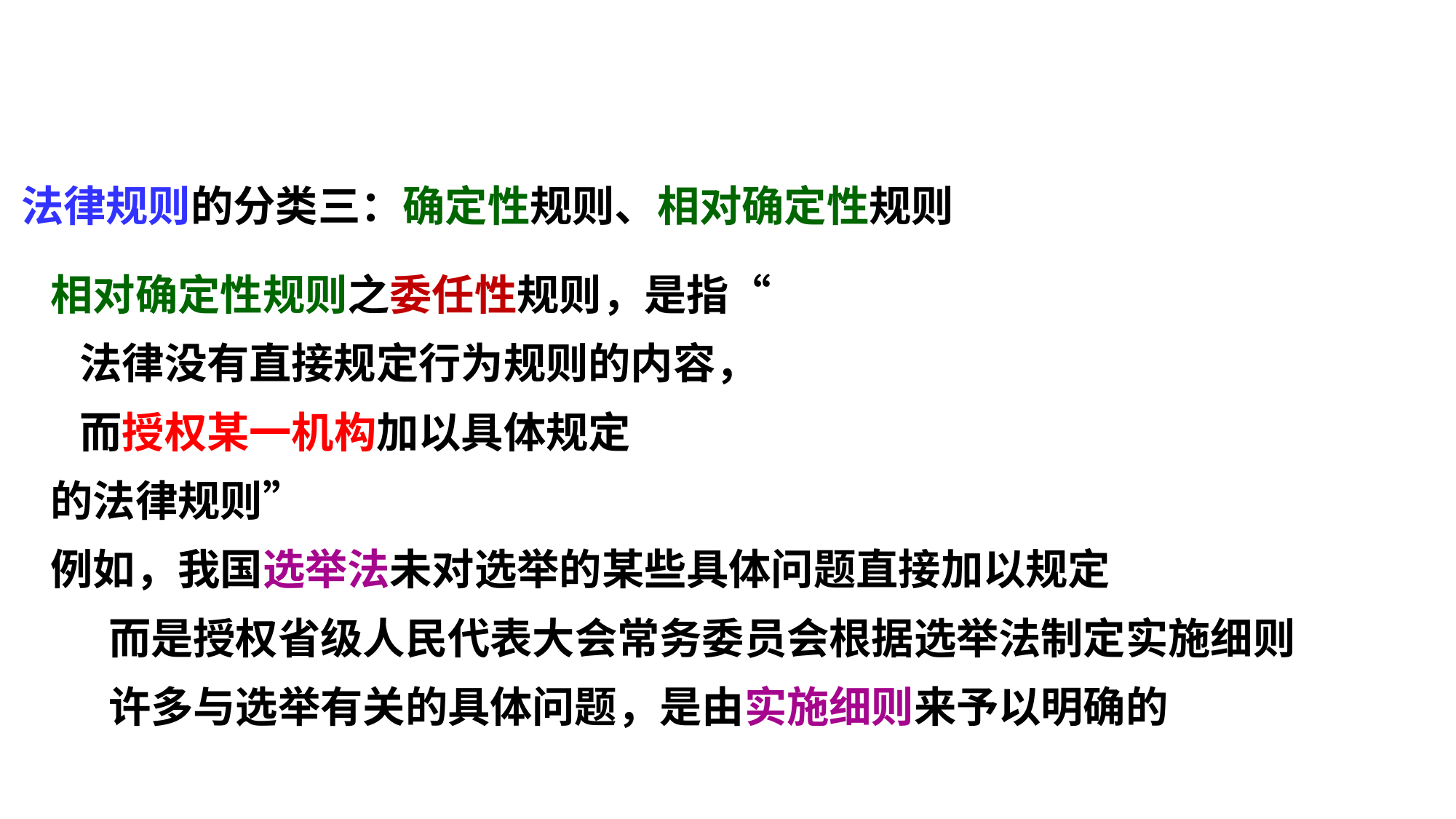

法律规则的分类三：确定性规则、相对确定性规则

  相对确定性规则之委任性规则，是指“
     法律没有直接规定行为规则的内容，
     而授权某一机构加以具体规定
  的法律规则”
  例如，我国选举法未对选举的某些具体问题直接加以规定
        而是授权省级人民代表大会常务委员会根据选举法制定实施细则
        许多与选举有关的具体问题，是由实施细则来予以明确的